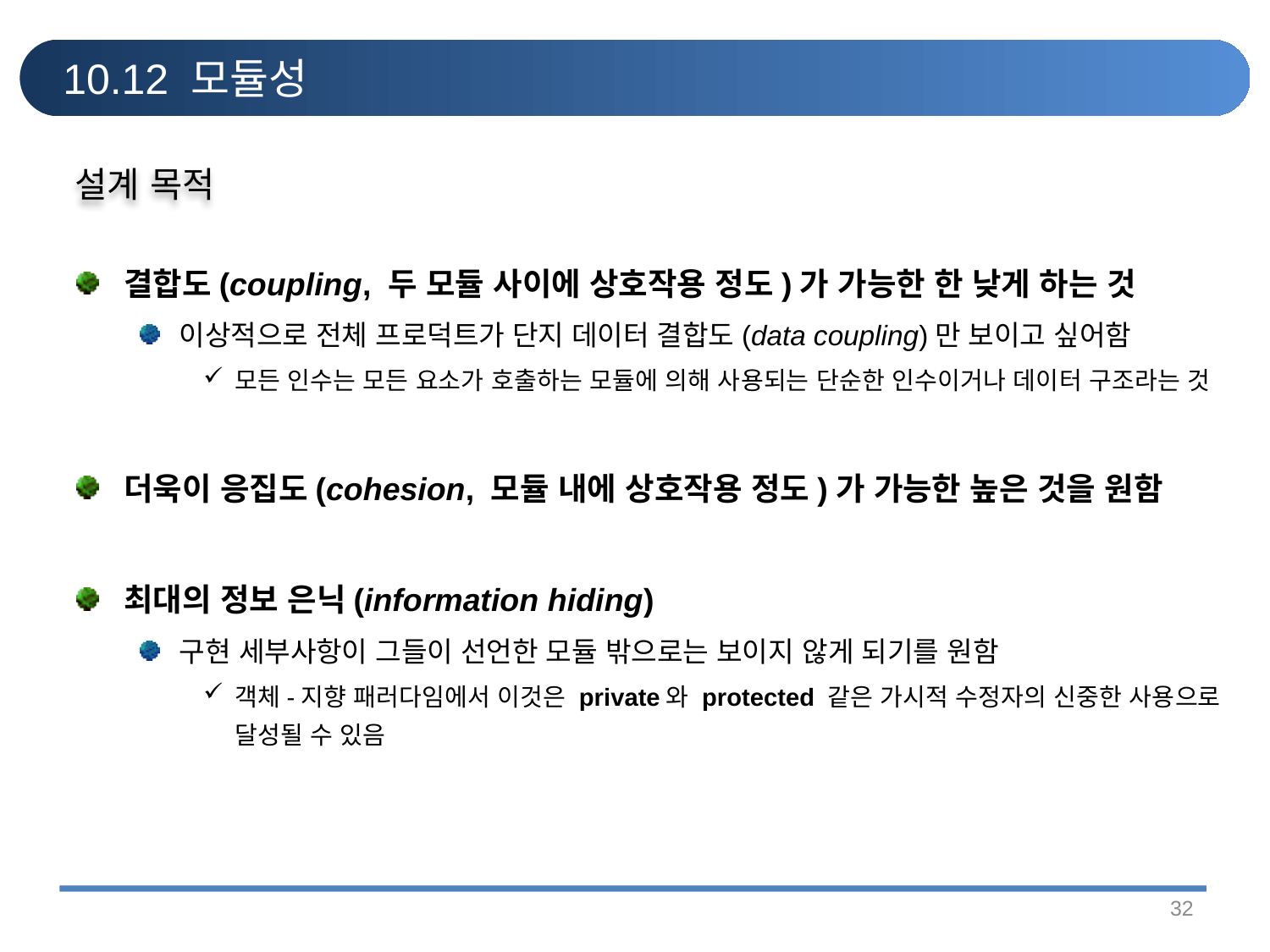

# 10.12 모듈성
설계 목적
결합도(coupling, 두 모듈 사이에 상호작용 정도)가 가능한 한 낮게 하는 것
이상적으로 전체 프로덕트가 단지 데이터 결합도(data coupling)만 보이고 싶어함
모든 인수는 모든 요소가 호출하는 모듈에 의해 사용되는 단순한 인수이거나 데이터 구조라는 것

더욱이 응집도(cohesion, 모듈 내에 상호작용 정도)가 가능한 높은 것을 원함

최대의 정보 은닉(information hiding)
구현 세부사항이 그들이 선언한 모듈 밖으로는 보이지 않게 되기를 원함
객체-지향 패러다임에서 이것은 private와 protected 같은 가시적 수정자의 신중한 사용으로 달성될 수 있음

32